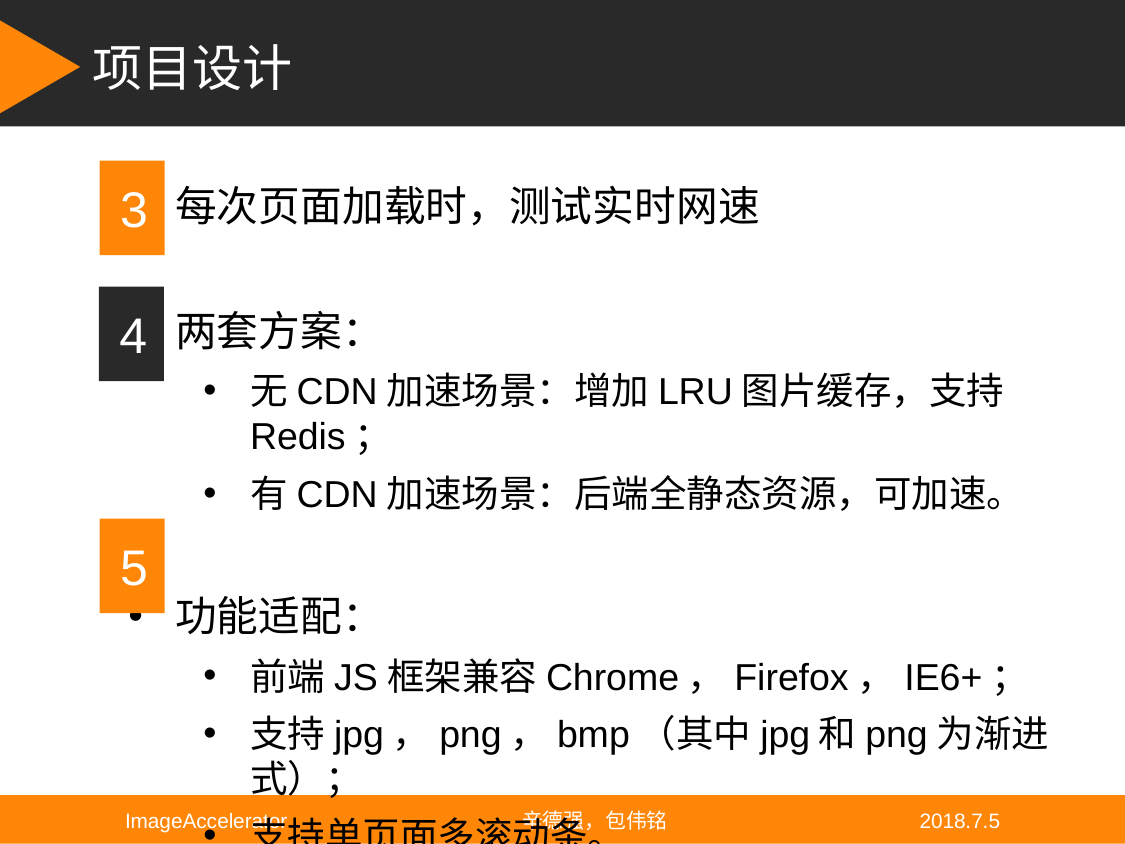

项目设计

3
每次页面加载时，测试实时网速

两套方案：
无CDN加速场景：增加LRU图片缓存，支持Redis；
有CDN加速场景：后端全静态资源，可加速。

功能适配：
前端JS框架兼容Chrome，Firefox，IE6+；
支持jpg，png，bmp（其中jpg和png为渐进式）；
支持单页面多滚动条。

4

5

ImageAccelerator                                        辛德强，包伟铭                                                    2018.7.5